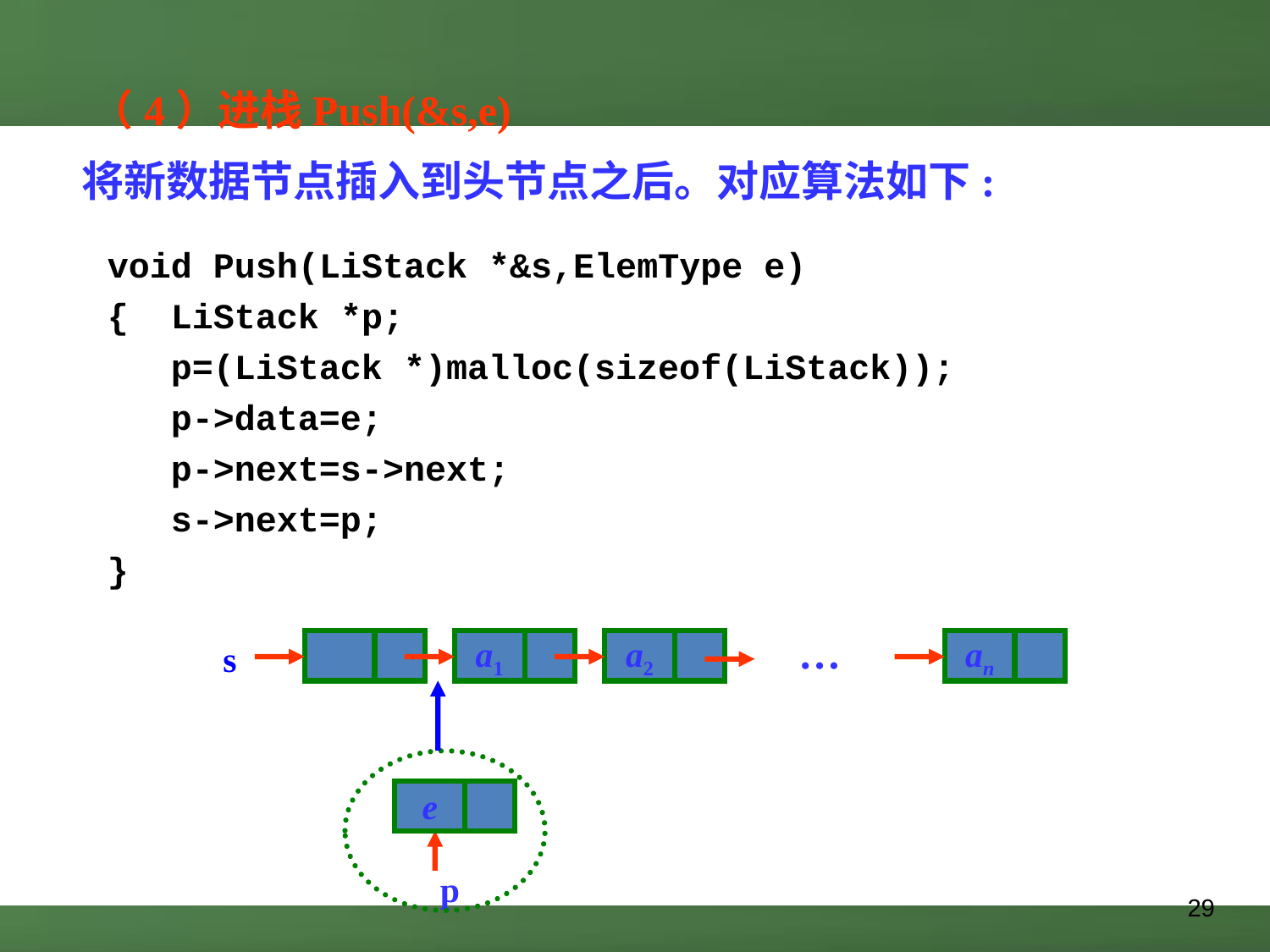

（4）进栈Push(&s,e)
    将新数据节点插入到头节点之后。对应算法如下:
void Push(LiStack *&s,ElemType e)
{  LiStack *p;
   p=(LiStack *)malloc(sizeof(LiStack));
   p->data=e;
   p->next=s->next;
   s->next=p;
}
…
s

a1

a2

an

e

p
29